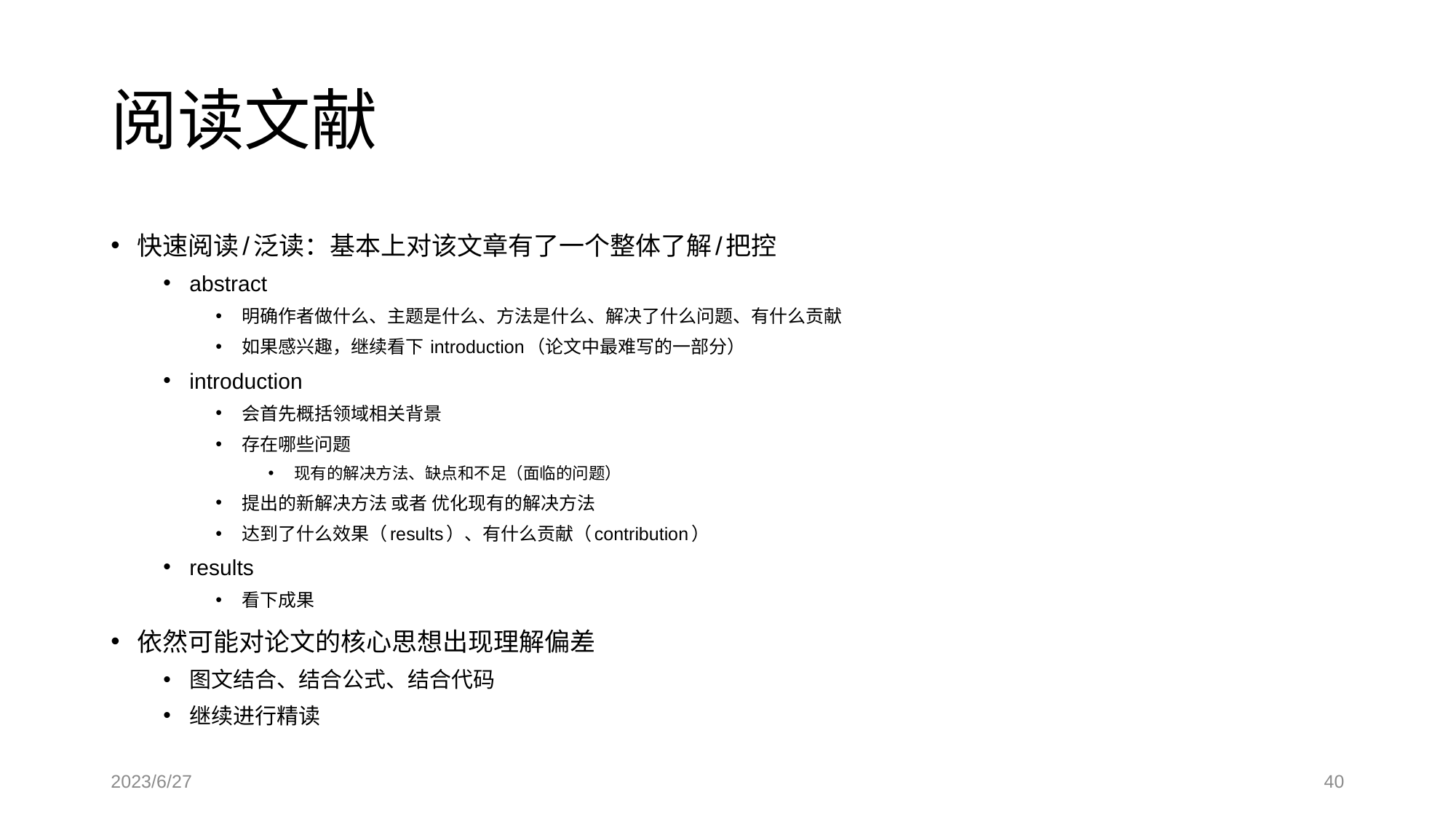

# 阅读文献
快速阅读/泛读：基本上对该文章有了一个整体了解/把控
abstract
明确作者做什么、主题是什么、方法是什么、解决了什么问题、有什么贡献
如果感兴趣，继续看下 introduction（论文中最难写的一部分）
introduction
会首先概括领域相关背景
存在哪些问题
现有的解决方法、缺点和不足（面临的问题）
提出的新解决方法 或者 优化现有的解决方法
达到了什么效果（results）、有什么贡献（contribution）
results
看下成果
依然可能对论文的核心思想出现理解偏差
图文结合、结合公式、结合代码
继续进行精读

2023/6/27
40